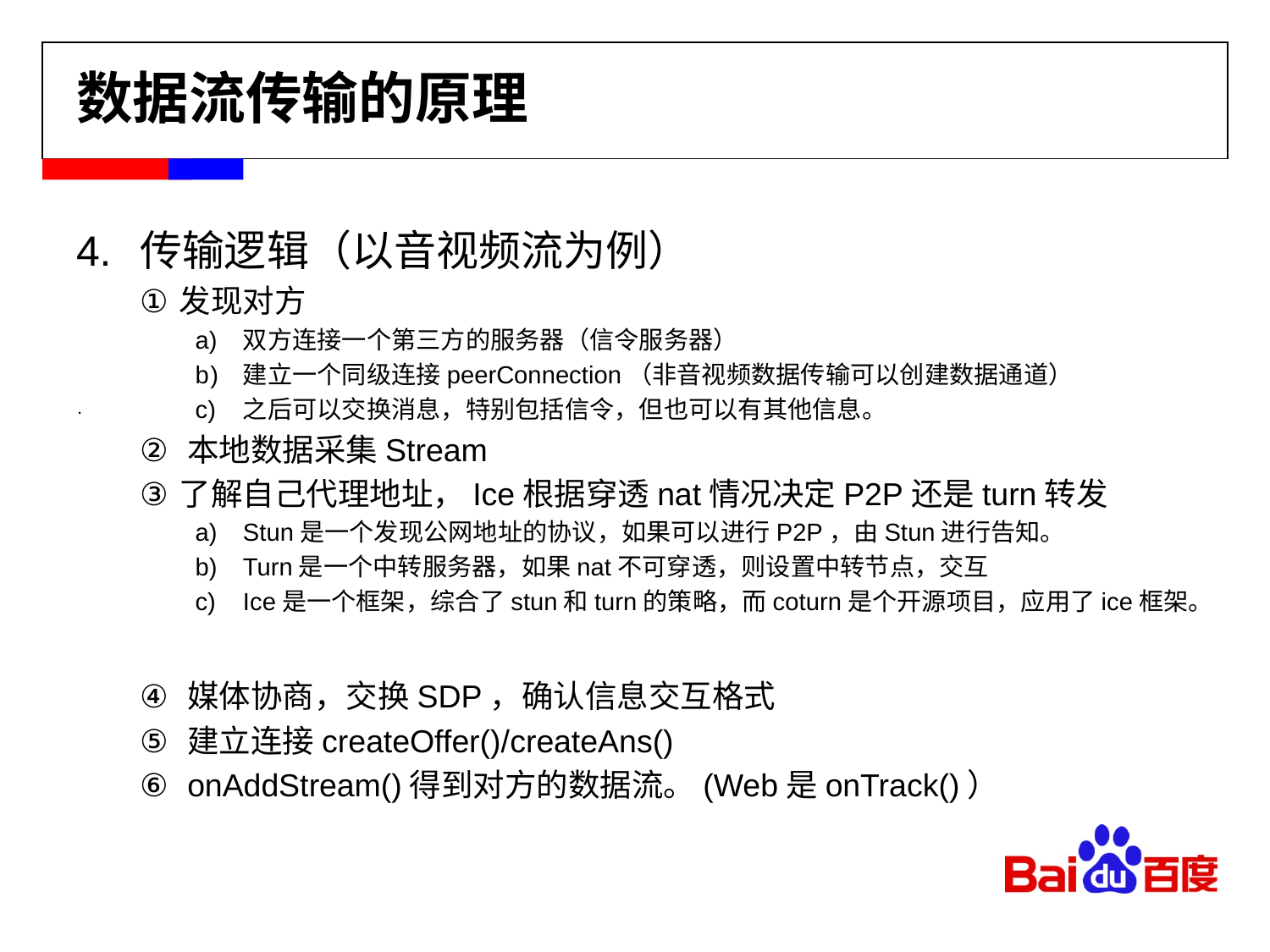

# 数据流传输的原理
传输逻辑（以音视频流为例）
发现对方
双方连接一个第三方的服务器（信令服务器）
建立一个同级连接peerConnection（非音视频数据传输可以创建数据通道）
之后可以交换消息，特别包括信令，但也可以有其他信息。
本地数据采集Stream
了解自己代理地址，Ice根据穿透nat情况决定P2P还是turn转发
Stun是一个发现公网地址的协议，如果可以进行P2P，由Stun进行告知。
Turn是一个中转服务器，如果nat不可穿透，则设置中转节点，交互
Ice是一个框架，综合了stun和turn的策略，而coturn是个开源项目，应用了ice框架。

媒体协商，交换SDP，确认信息交互格式
建立连接createOffer()/createAns()
onAddStream()得到对方的数据流。(Web是onTrack()）

.